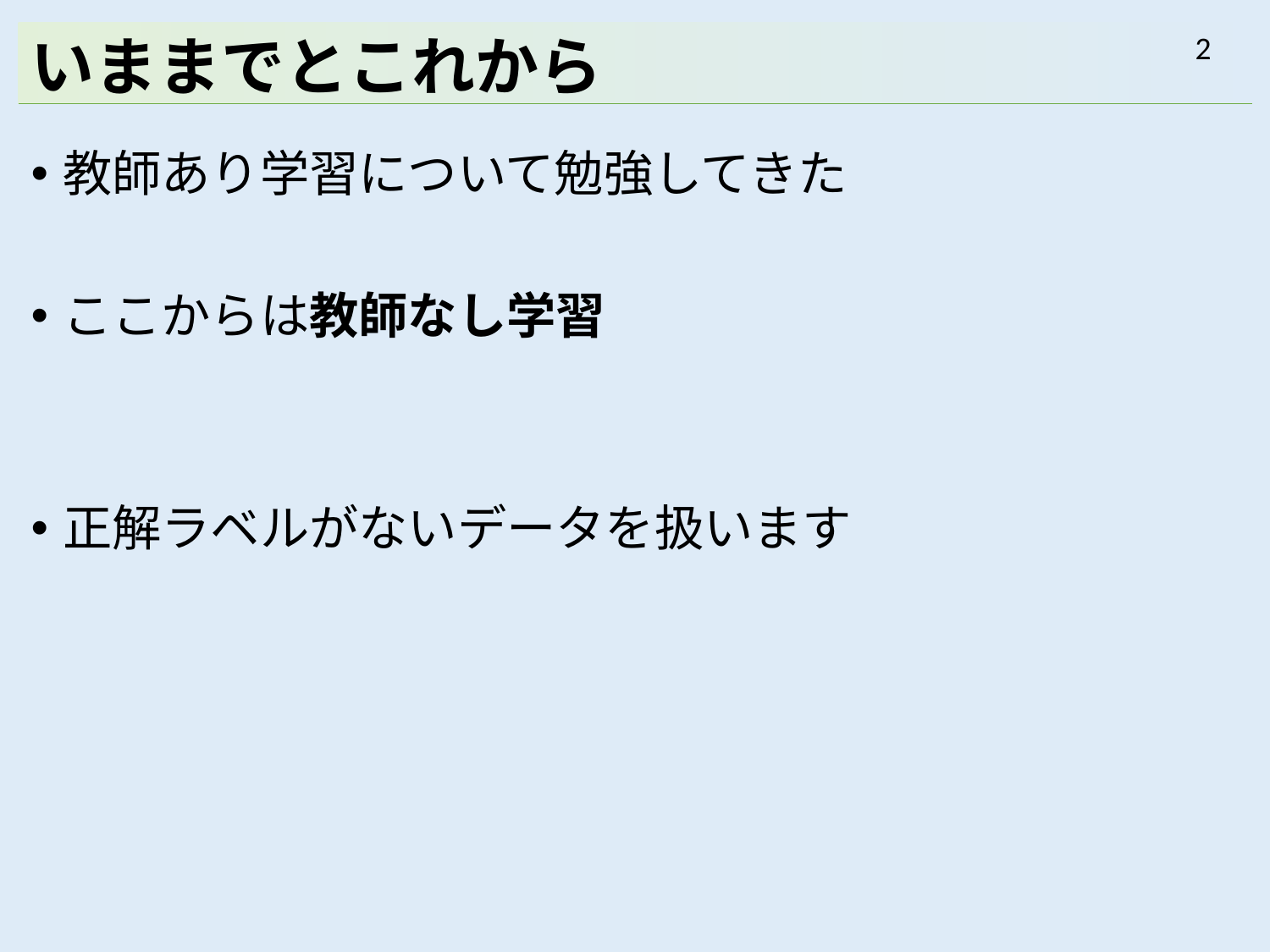

# いままでとこれから
教師あり学習について勉強してきた

ここからは教師なし学習

正解ラベルがないデータを扱います